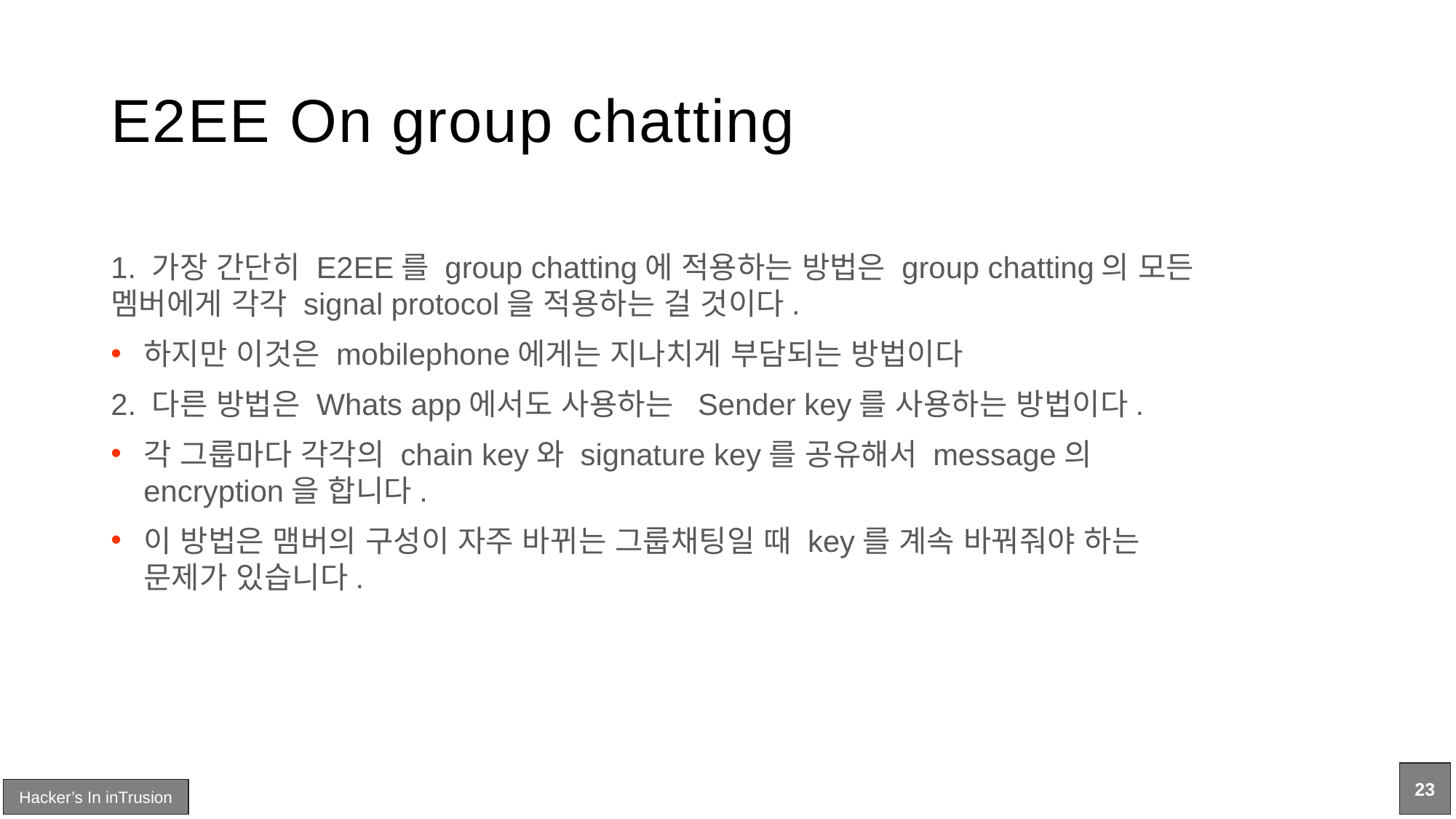

# E2EE On group chatting
1. 가장 간단히 E2EE를 group chatting에 적용하는 방법은 group chatting의 모든 멤버에게 각각 signal protocol을 적용하는 걸 것이다.
하지만 이것은 mobilephone에게는 지나치게 부담되는 방법이다
2. 다른 방법은 Whats app에서도 사용하는  Sender key를 사용하는 방법이다.
각 그룹마다 각각의 chain key와 signature key를 공유해서 message의 encryption을 합니다.
이 방법은 맴버의 구성이 자주 바뀌는 그룹채팅일 때 key를 계속 바꿔줘야 하는 문제가 있습니다.

23
Hacker’s In inTrusion